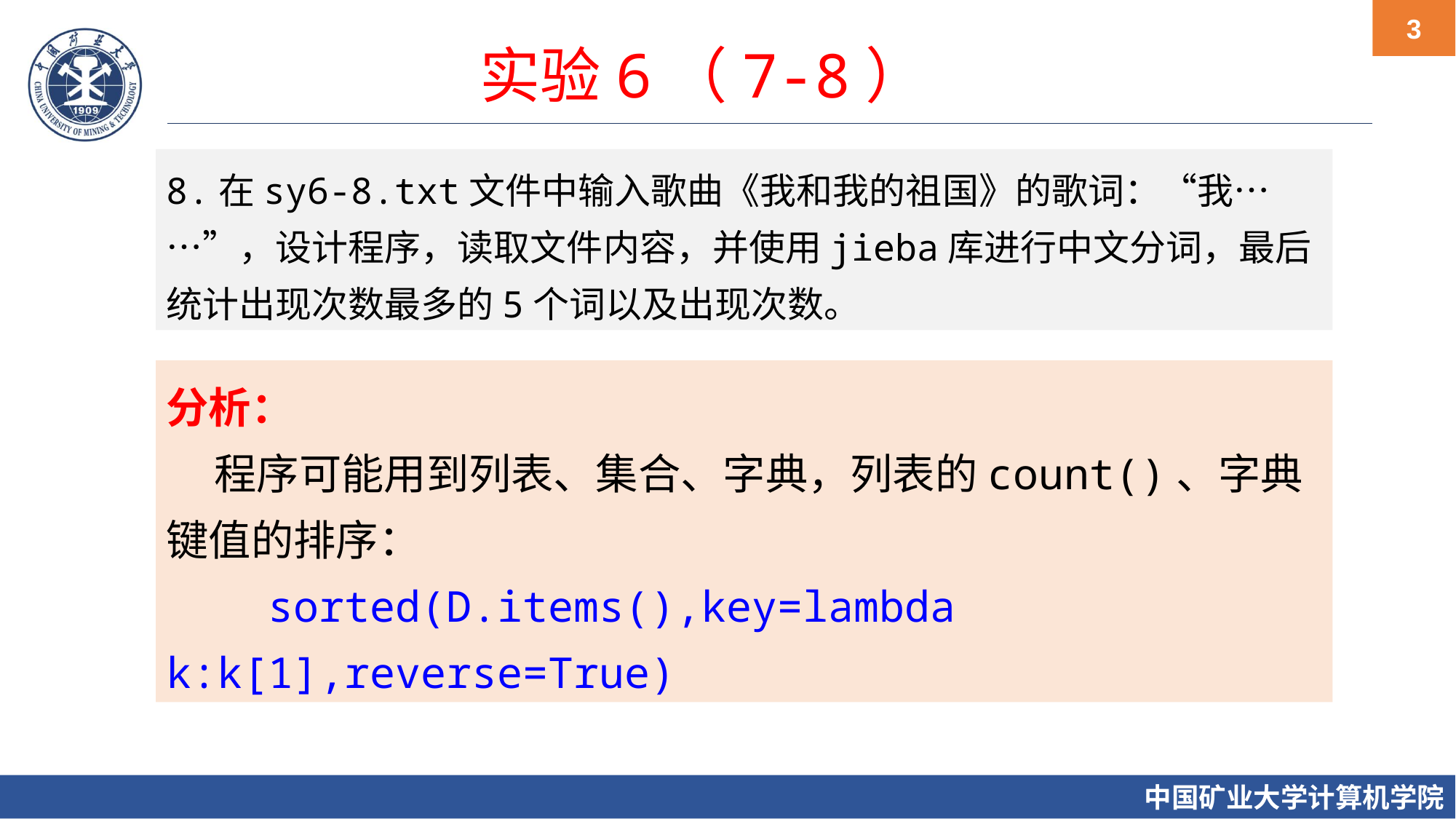

实验6（7-8）
8.在sy6-8.txt文件中输入歌曲《我和我的祖国》的歌词：“我……”，设计程序，读取文件内容，并使用jieba库进行中文分词，最后统计出现次数最多的5个词以及出现次数。
分析：
    程序可能用到列表、集合、字典，列表的count()、字典键值的排序：
    sorted(D.items(),key=lambda k:k[1],reverse=True)